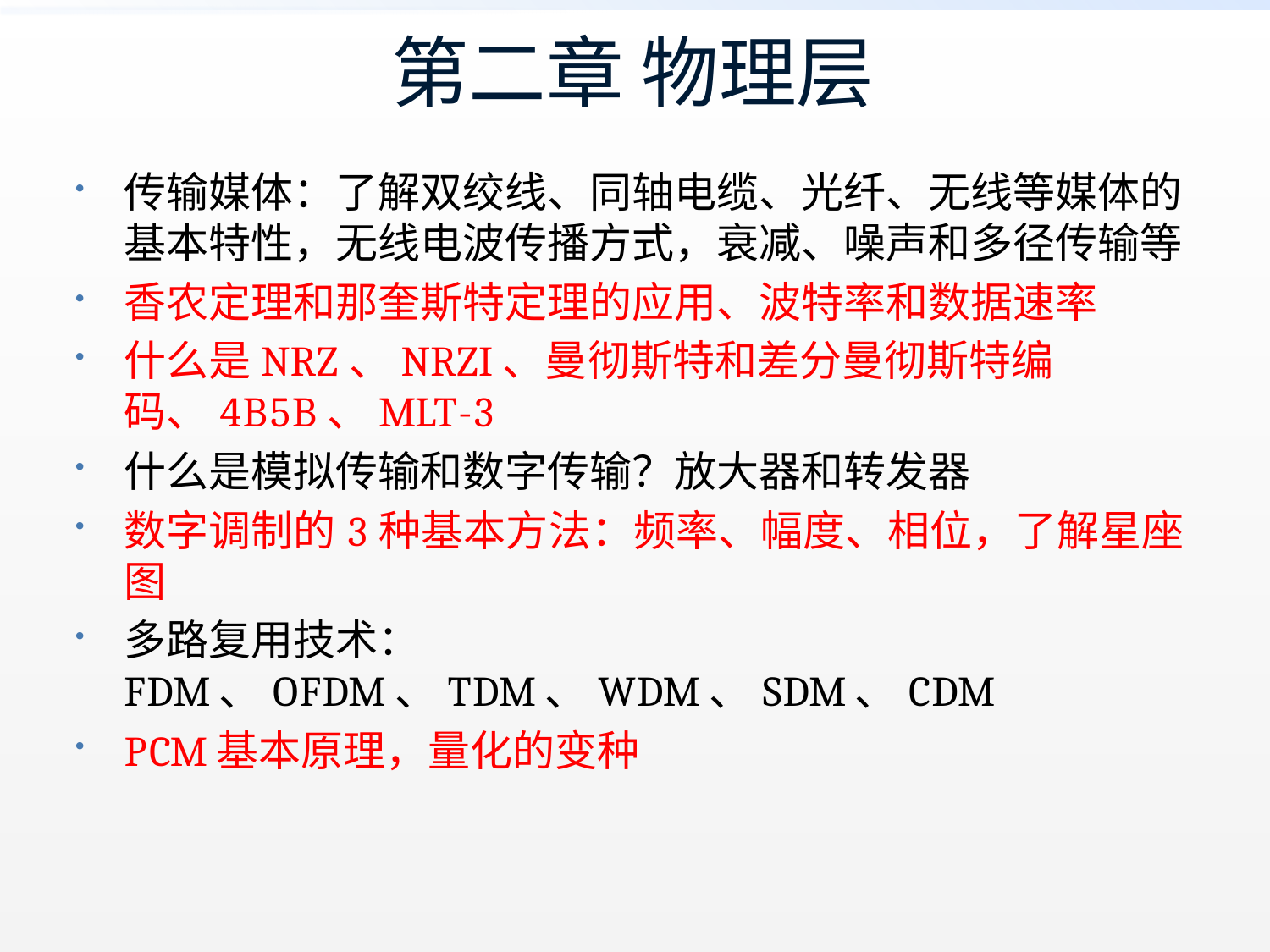

# 第二章 物理层
传输媒体：了解双绞线、同轴电缆、光纤、无线等媒体的基本特性，无线电波传播方式，衰减、噪声和多径传输等
香农定理和那奎斯特定理的应用、波特率和数据速率
什么是NRZ、NRZI、曼彻斯特和差分曼彻斯特编码、4B5B、MLT-3
什么是模拟传输和数字传输？放大器和转发器
数字调制的3种基本方法：频率、幅度、相位，了解星座图
多路复用技术：FDM、OFDM、TDM、WDM、SDM、CDM
PCM基本原理，量化的变种